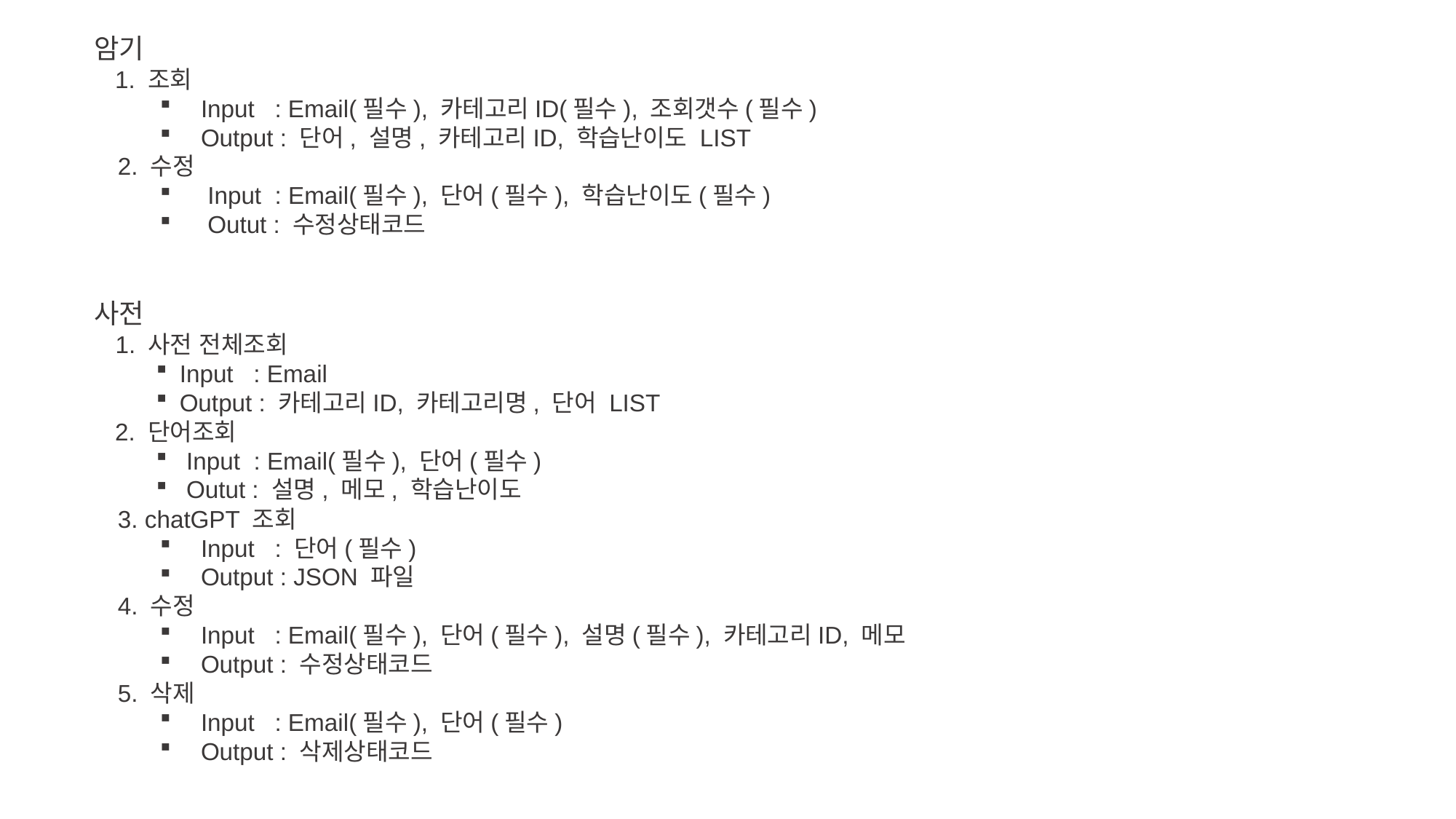

암기
1. 조회
Input   : Email(필수), 카테고리ID(필수), 조회갯수(필수)
Output : 단어, 설명, 카테고리ID, 학습난이도 LIST
2. 수정
 Input  : Email(필수), 단어(필수), 학습난이도(필수)
 Outut : 수정상태코드

사전
1. 사전 전체조회
Input   : Email
Output : 카테고리ID, 카테고리명, 단어 LIST
2. 단어조회
 Input  : Email(필수), 단어(필수)
 Outut : 설명, 메모, 학습난이도
3. chatGPT 조회
Input   : 단어(필수)
Output : JSON 파일
4. 수정
Input   : Email(필수), 단어(필수), 설명(필수), 카테고리ID, 메모
Output : 수정상태코드
5. 삭제
Input   : Email(필수), 단어(필수)
Output : 삭제상태코드